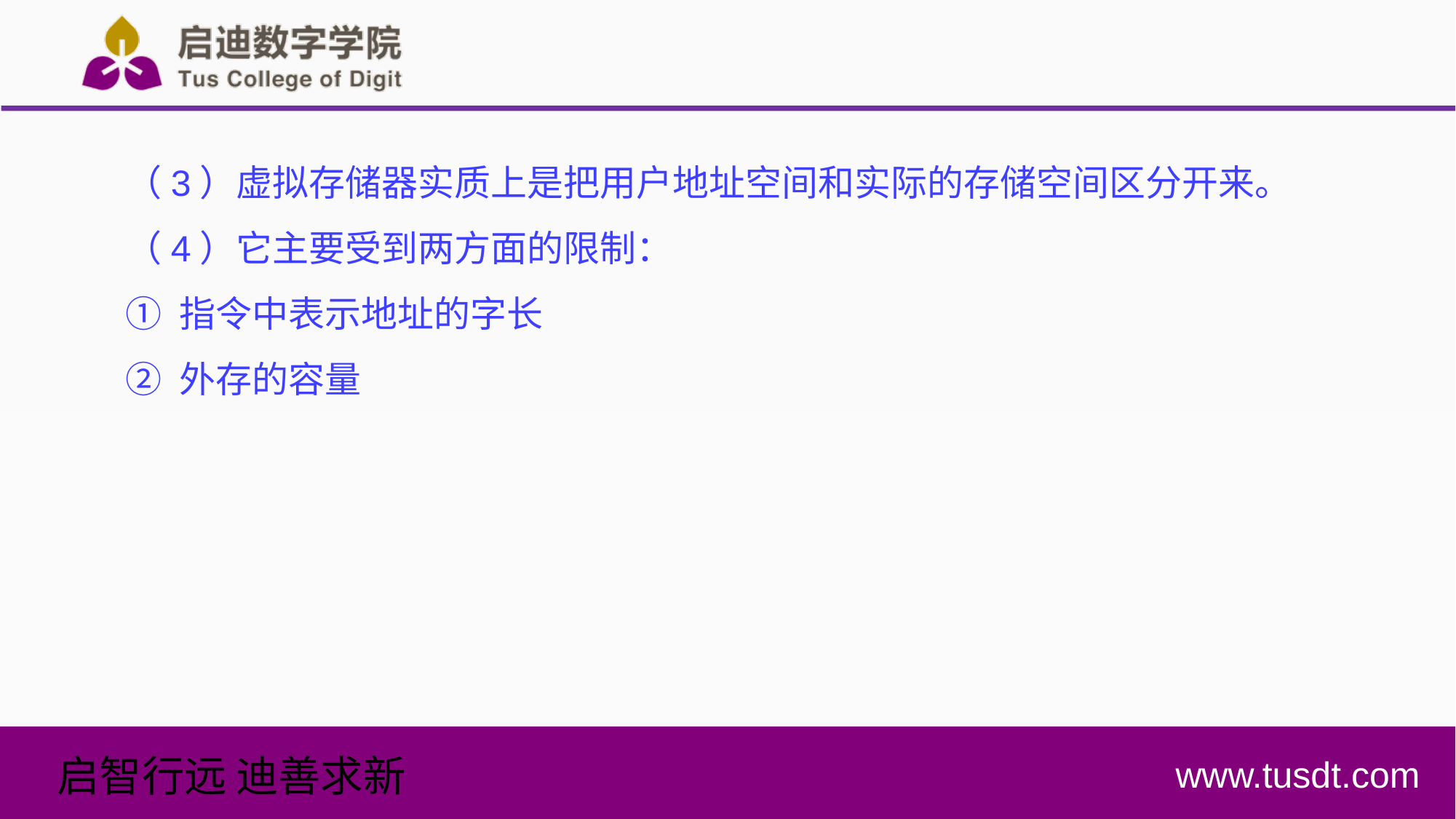

（3）虚拟存储器实质上是把用户地址空间和实际的存储空间区分开来。
（4）它主要受到两方面的限制：
① 指令中表示地址的字长
② 外存的容量